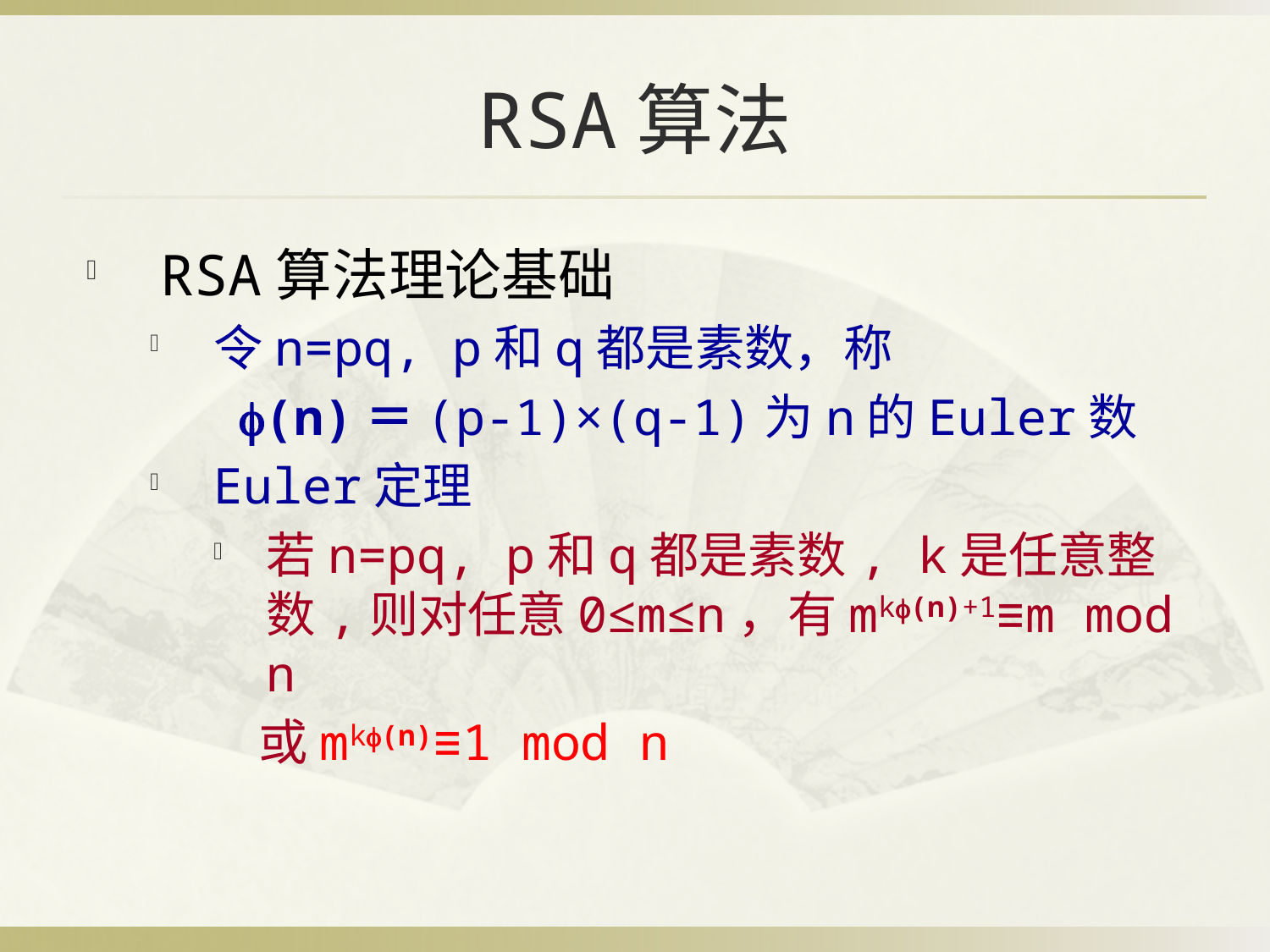

# RSA算法
RSA算法理论基础
令n=pq, p和q都是素数，称
   φ(n)＝(p-1)×(q-1)为n的Euler数
Euler定理
若n=pq, p和q都是素数, k是任意整数,则对任意0≤m≤n，有mkφ(n)+1≡m mod n
   或mkφ(n)≡1 mod n